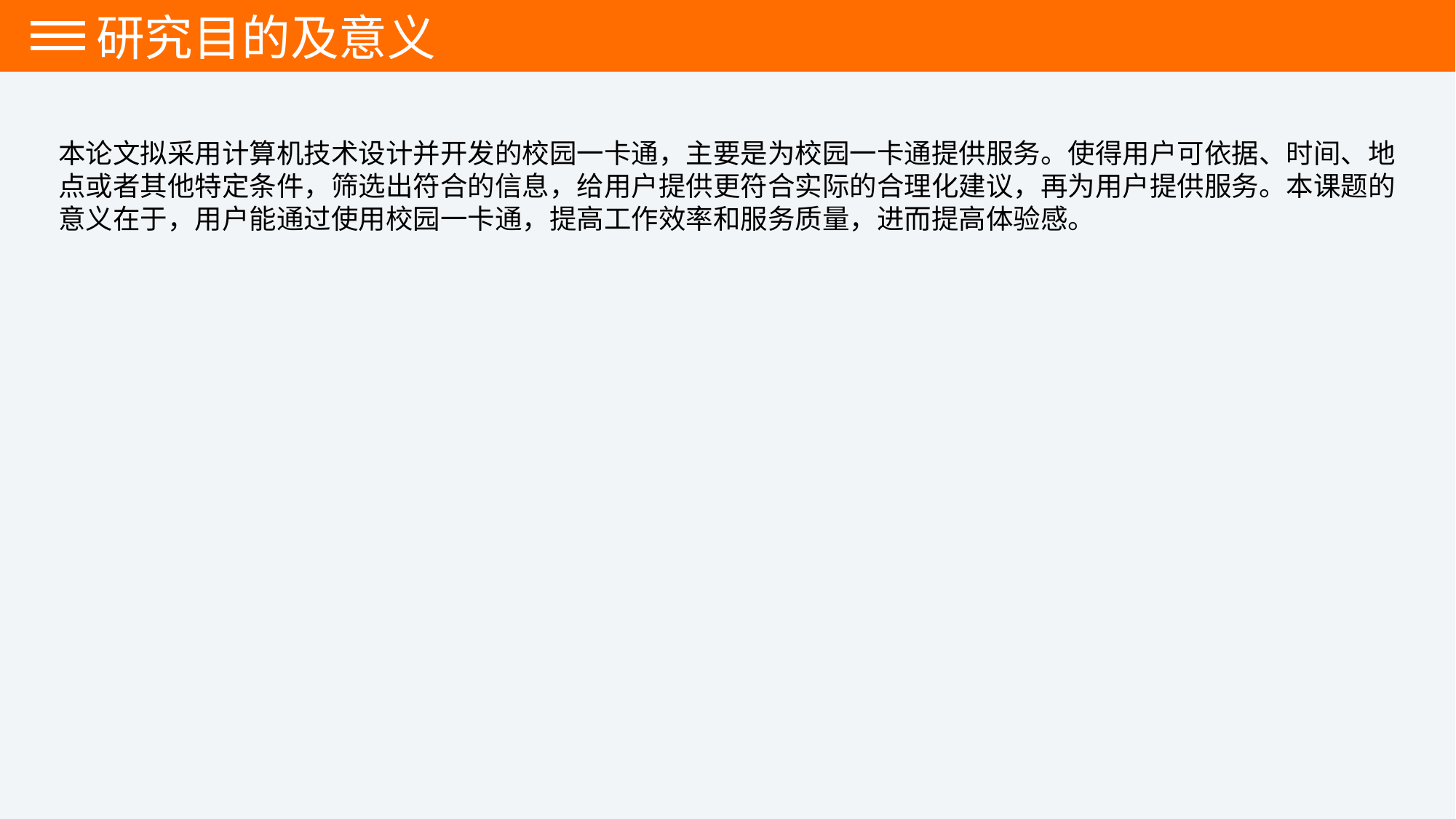

研究目的及意义
本论文拟采用计算机技术设计并开发的校园一卡通，主要是为校园一卡通提供服务。使得用户可依据、时间、地点或者其他特定条件，筛选出符合的信息，给用户提供更符合实际的合理化建议，再为用户提供服务。本课题的意义在于，用户能通过使用校园一卡通，提高工作效率和服务质量，进而提高体验感。